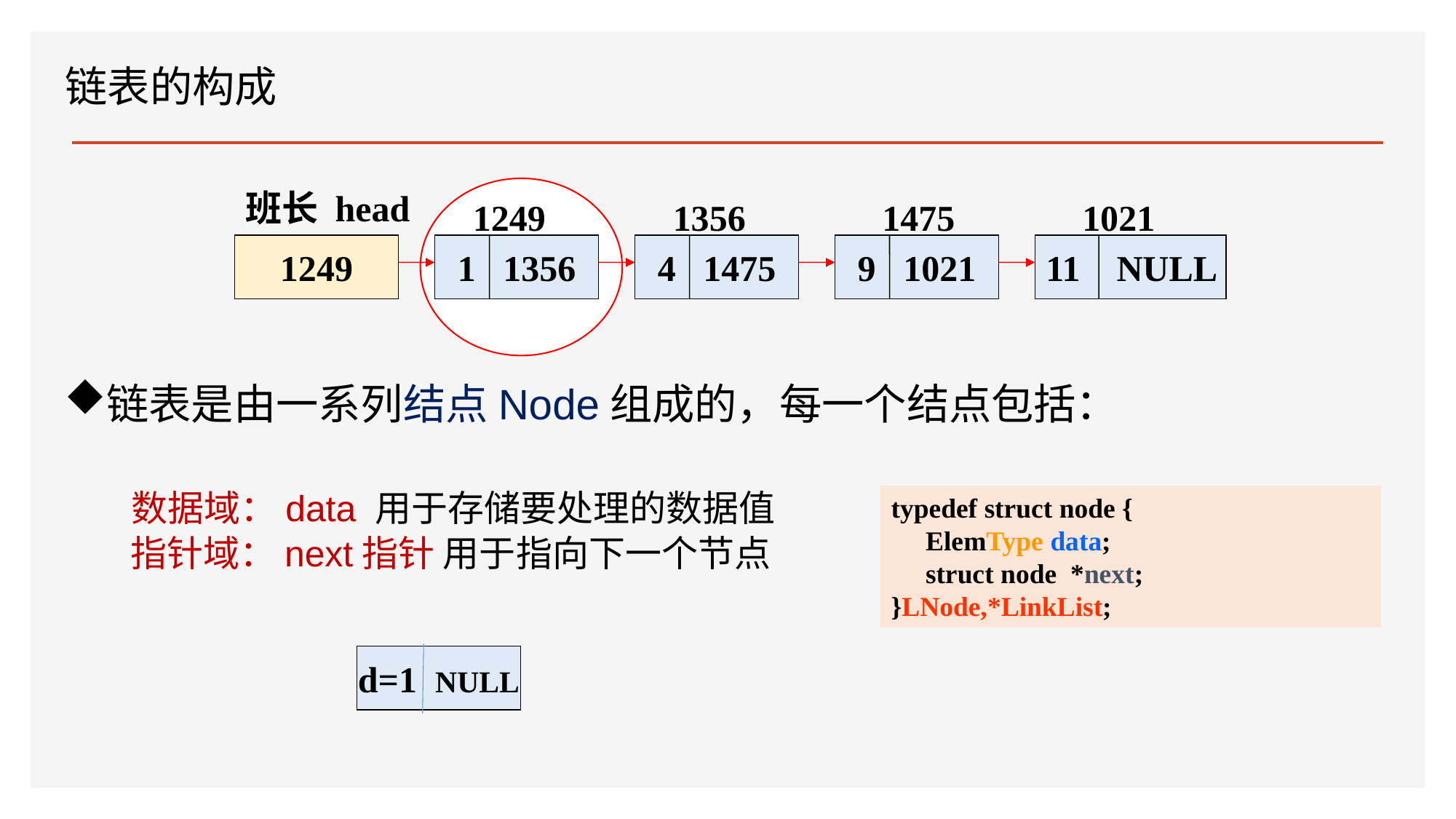

# 链表的构成

班长 head
1249
1356
1475
1021
1249
1   1356

4   1475

9   1021

11    NULL

链表是由一系列结点Node组成的，每一个结点包括：

      数据域：data 用于存储要处理的数据值
       指针域：next指针 用于指向下一个节点
typedef struct node {
     ElemType data;
     struct node  *next;
}LNode,*LinkList;
d=1  NULL